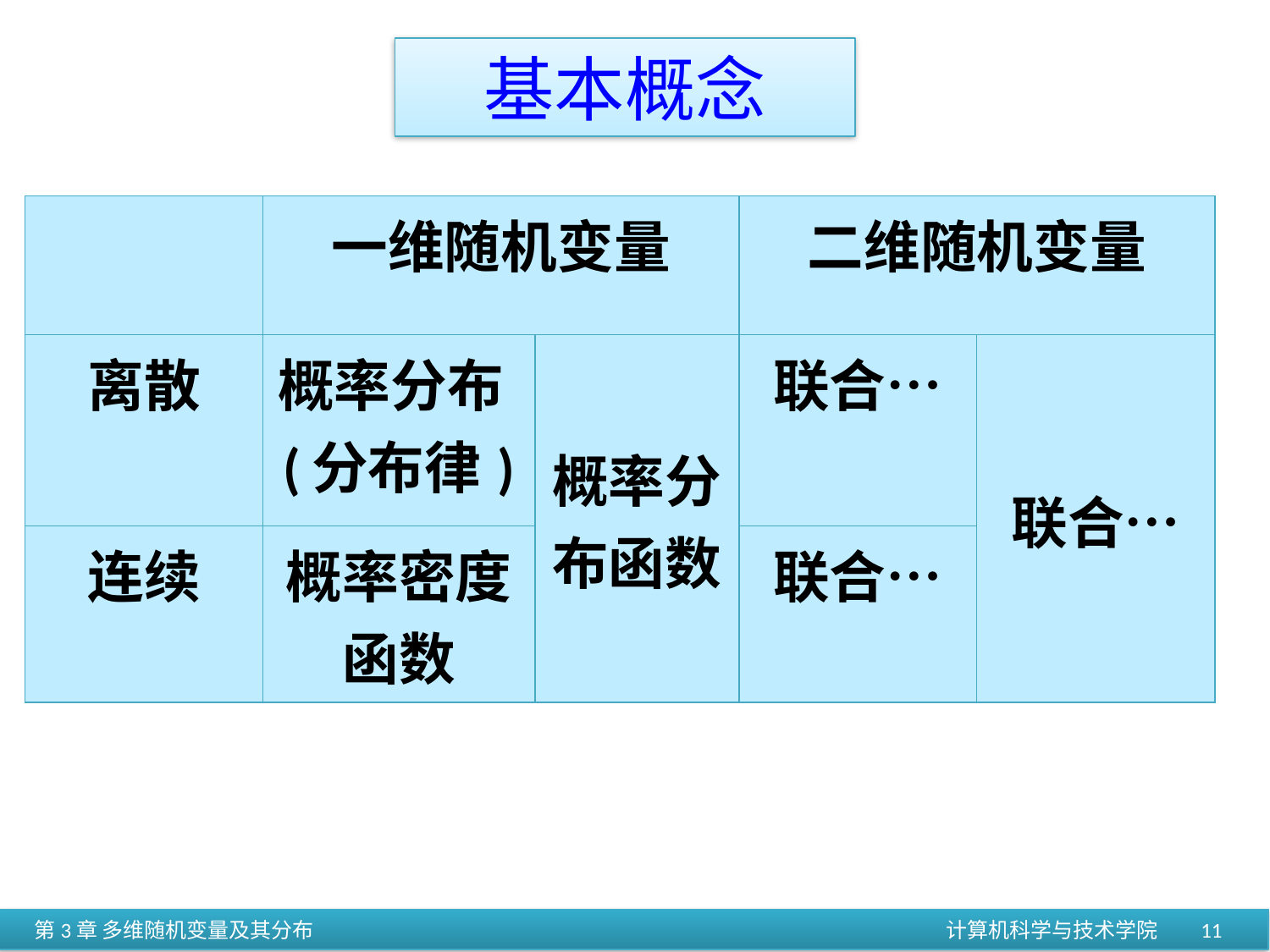

基本概念
|  | 一维随机变量 |  | 二维随机变量 |  |
| --- | --- | --- | --- | --- |
| 离散 | 概率分布(分布律) | 概率分布函数 | 联合… | 联合… |
| 连续 | 概率密度函数 |  | 联合… |  |